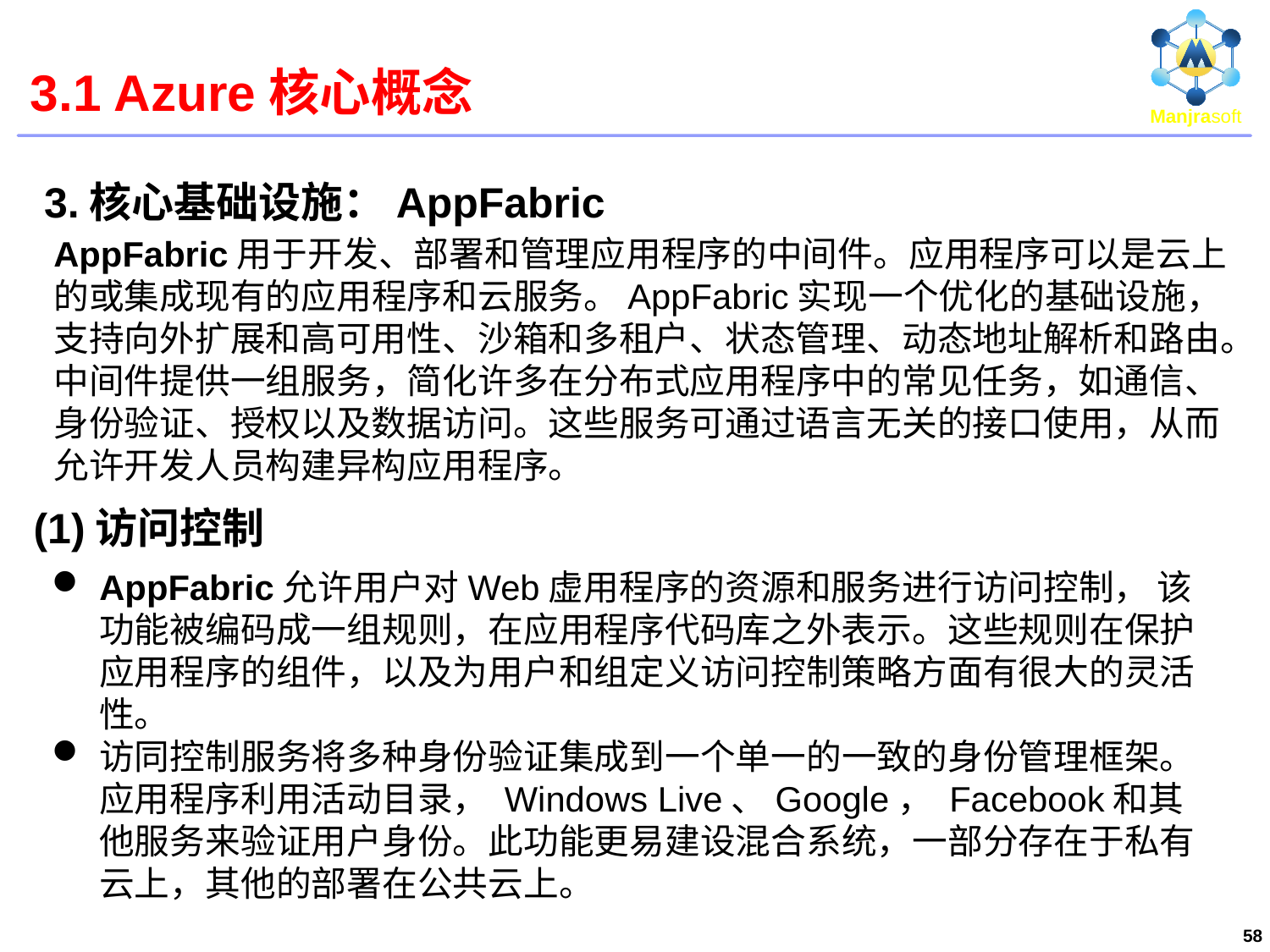

# 3.1 Azure核心概念
3.核心基础设施：AppFabric
AppFabric用于开发、部署和管理应用程序的中间件。应用程序可以是云上的或集成现有的应用程序和云服务。AppFabric实现一个优化的基础设施， 支持向外扩展和高可用性、沙箱和多租户、状态管理、动态地址解析和路由。中间件提供一组服务，简化许多在分布式应用程序中的常见任务，如通信、身份验证、授权以及数据访问。这些服务可通过语言无关的接口使用，从而允许开发人员构建异构应用程序。
(1)访问控制
AppFabric允许用户对Web虚用程序的资源和服务进行访问控制， 该功能被编码成一组规则，在应用程序代码库之外表示。这些规则在保护应用程序的组件，以及为用户和组定义访问控制策略方面有很大的灵活性。
访同控制服务将多种身份验证集成到一个单一的一致的身份管理框架。应用程序利用活动目录， Windows Live、Google， Facebook和其他服务来验证用户身份。此功能更易建设混合系统，一部分存在于私有云上，其他的部署在公共云上。
58